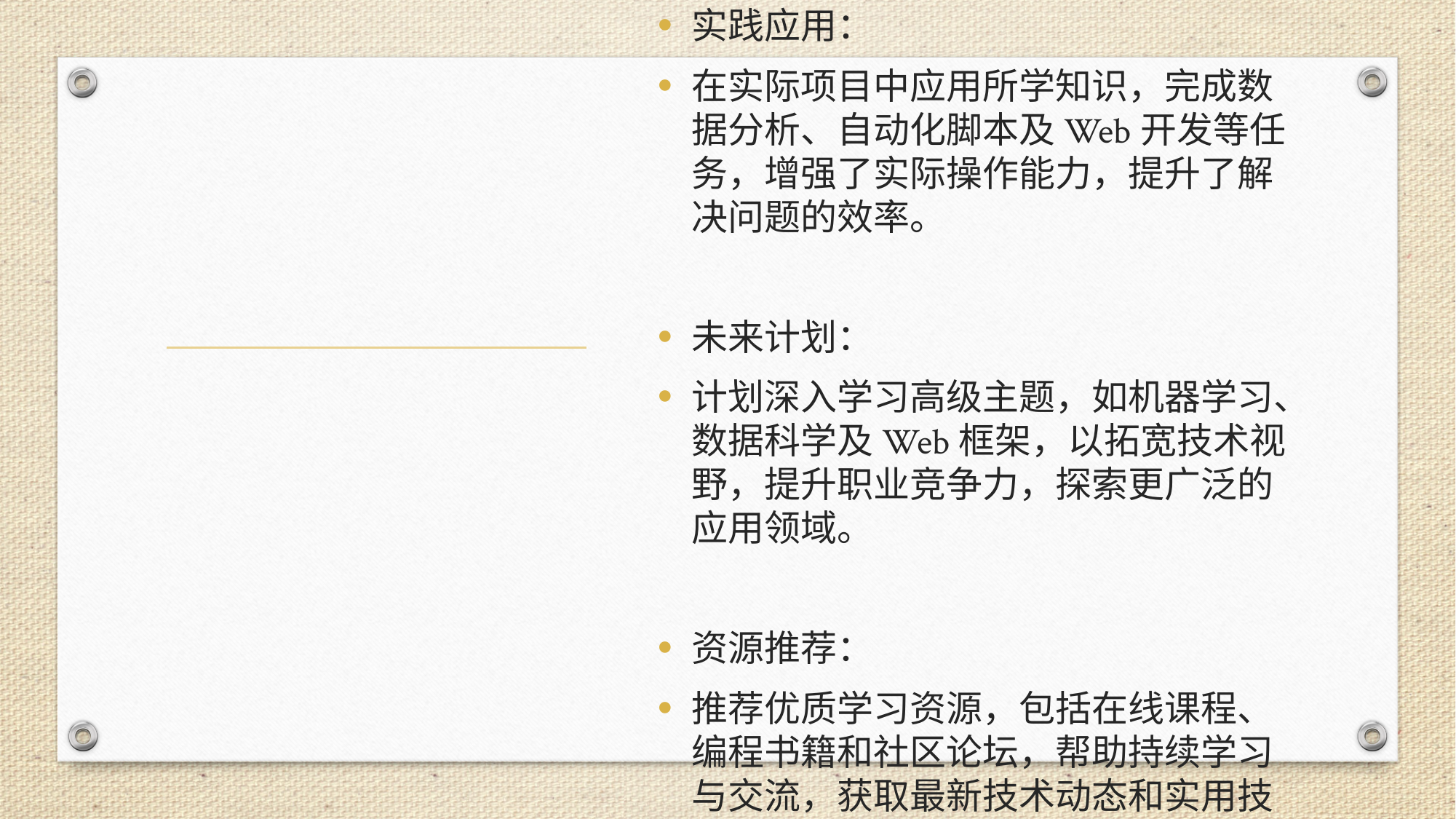

学习收获：
通过Python教程，掌握了基础语法、数据结构及常用库的使用，提升了编程能力。对Python的理解加深，为后续学习打下坚实基础。

实践应用：
在实际项目中应用所学知识，完成数据分析、自动化脚本及Web开发等任务，增强了实际操作能力，提升了解决问题的效率。

未来计划：
计划深入学习高级主题，如机器学习、数据科学及Web框架，以拓宽技术视野，提升职业竞争力，探索更广泛的应用领域。

资源推荐：
推荐优质学习资源，包括在线课程、编程书籍和社区论坛，帮助持续学习与交流，获取最新技术动态和实用技巧。

总结反思：
回顾学习过程，分析成功经验与不足之处，制定改进计划，保持学习热情，确保在Python学习道路上不断进步。
#